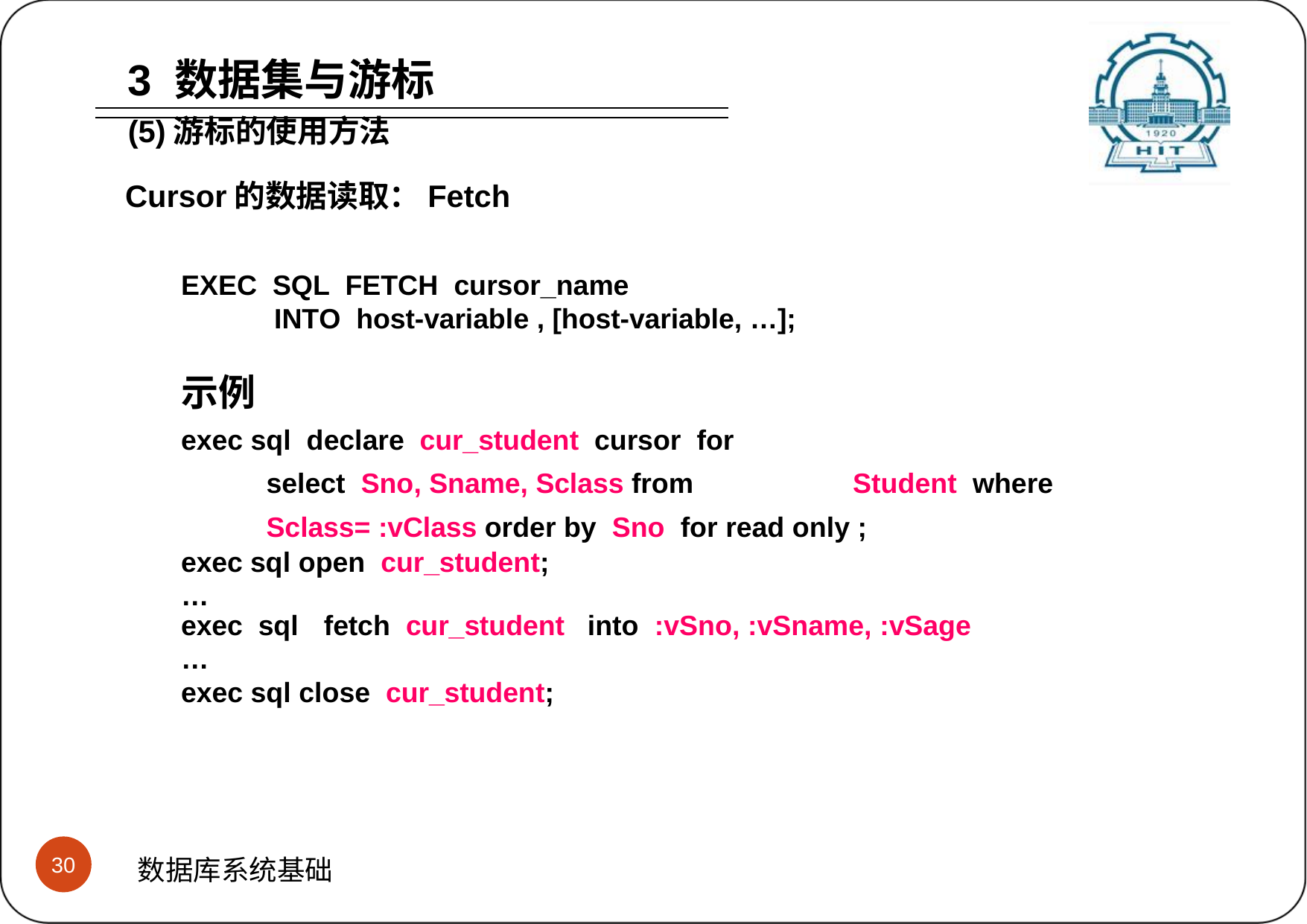

# 3 数据集与游标
(5)游标的使用方法
Cursor的数据读取：Fetch

EXEC  SQL  FETCH  cursor_name
INTO  host-variable , [host-variable, …];

示例
exec sql  declare  cur_student  cursor  for
select  Sno, Sname, Sclass from	Student  where Sclass= :vClass order by  Sno  for read only ;
exec sql open  cur_student;
…
exec  sql	fetch  cur_student
…
exec sql close  cur_student;
into  :vSno, :vSname, :vSage